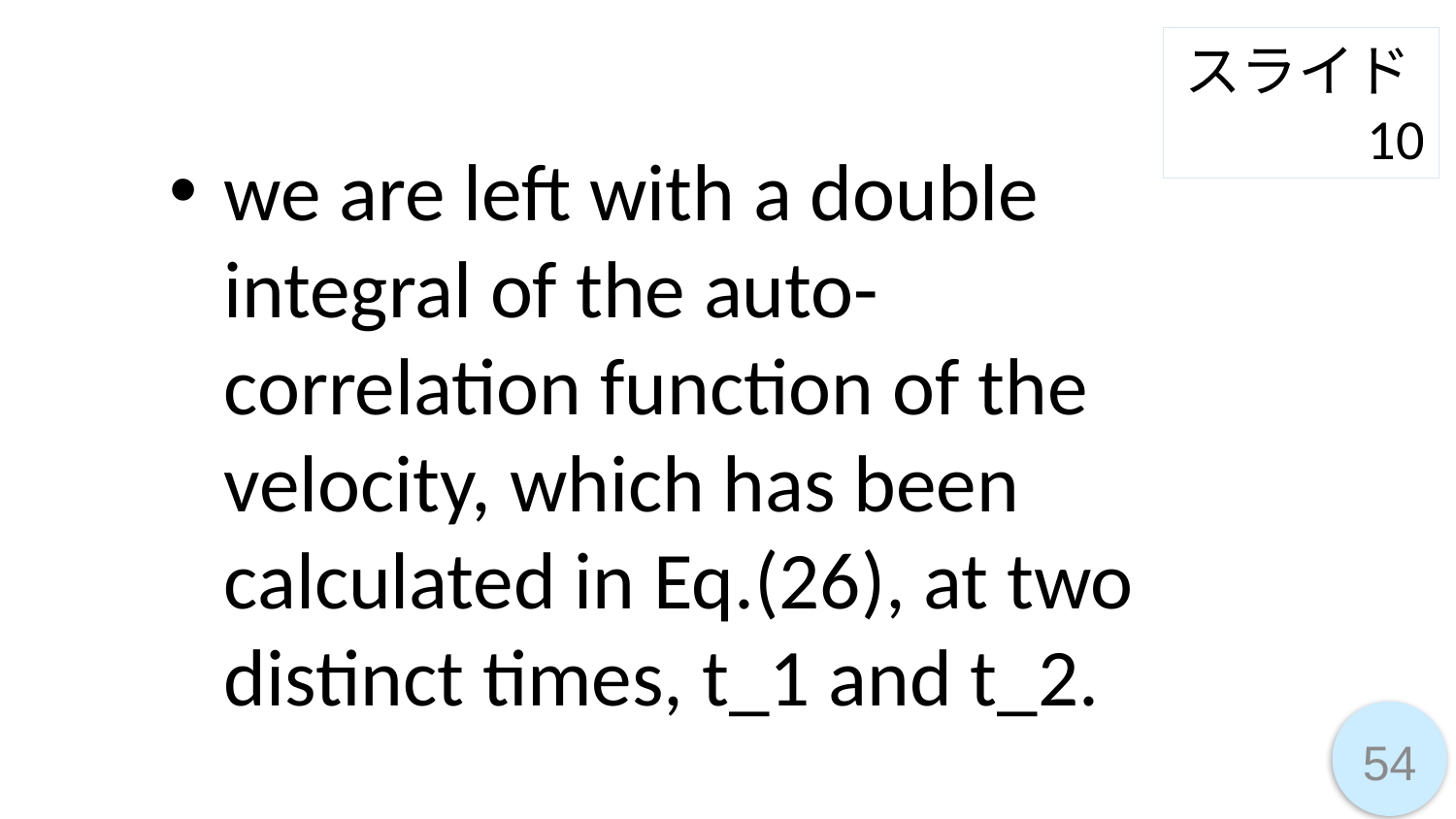

スライド10
we are left with a double integral of the auto-correlation function of the velocity, which has been calculated in Eq.(26), at two distinct times, t_1 and t_2.
54